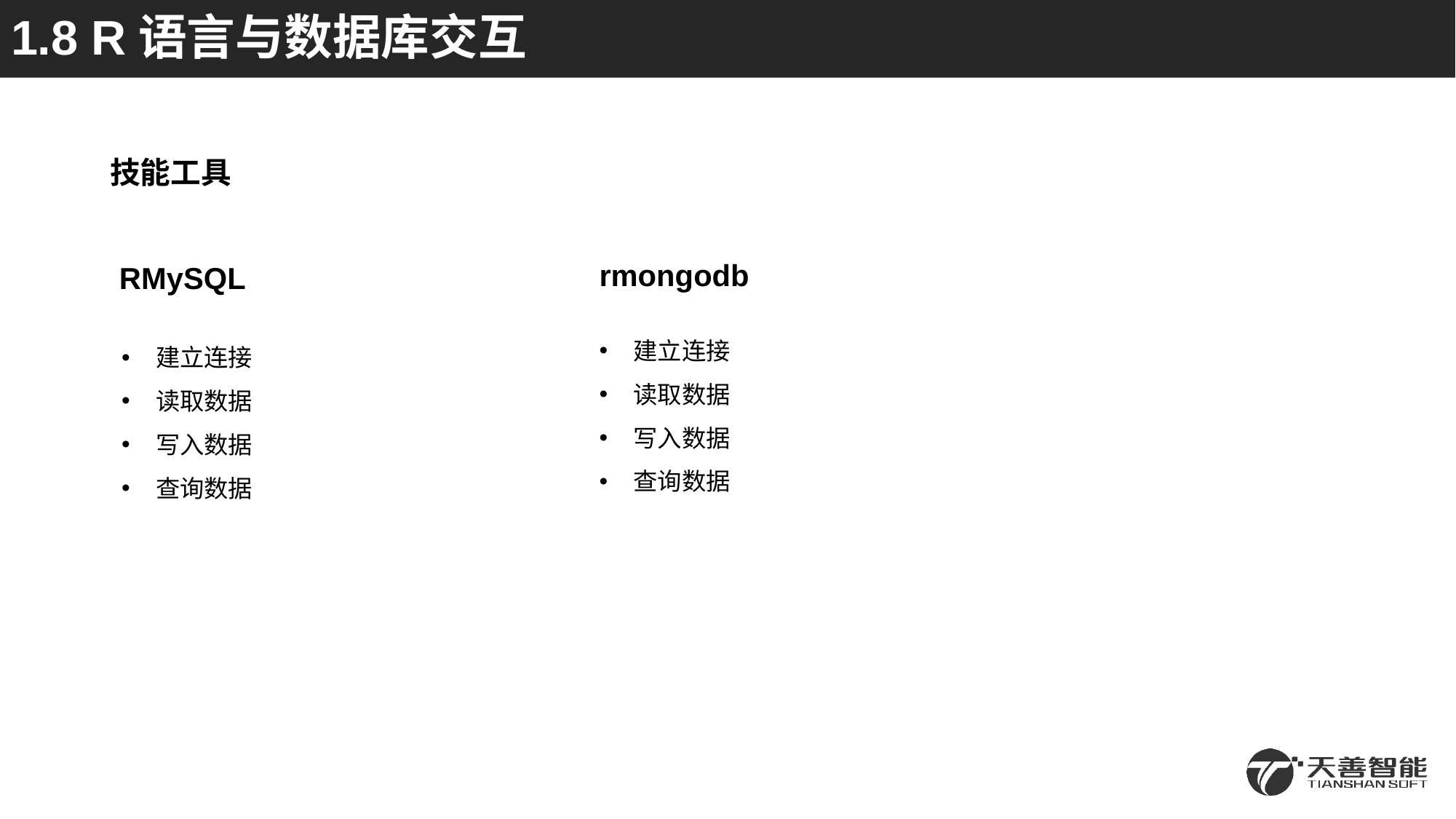

# 1.8 R语言与数据库交互
技能工具
rmongodb
RMySQL
建立连接
读取数据
写入数据
查询数据
建立连接
读取数据
写入数据
查询数据